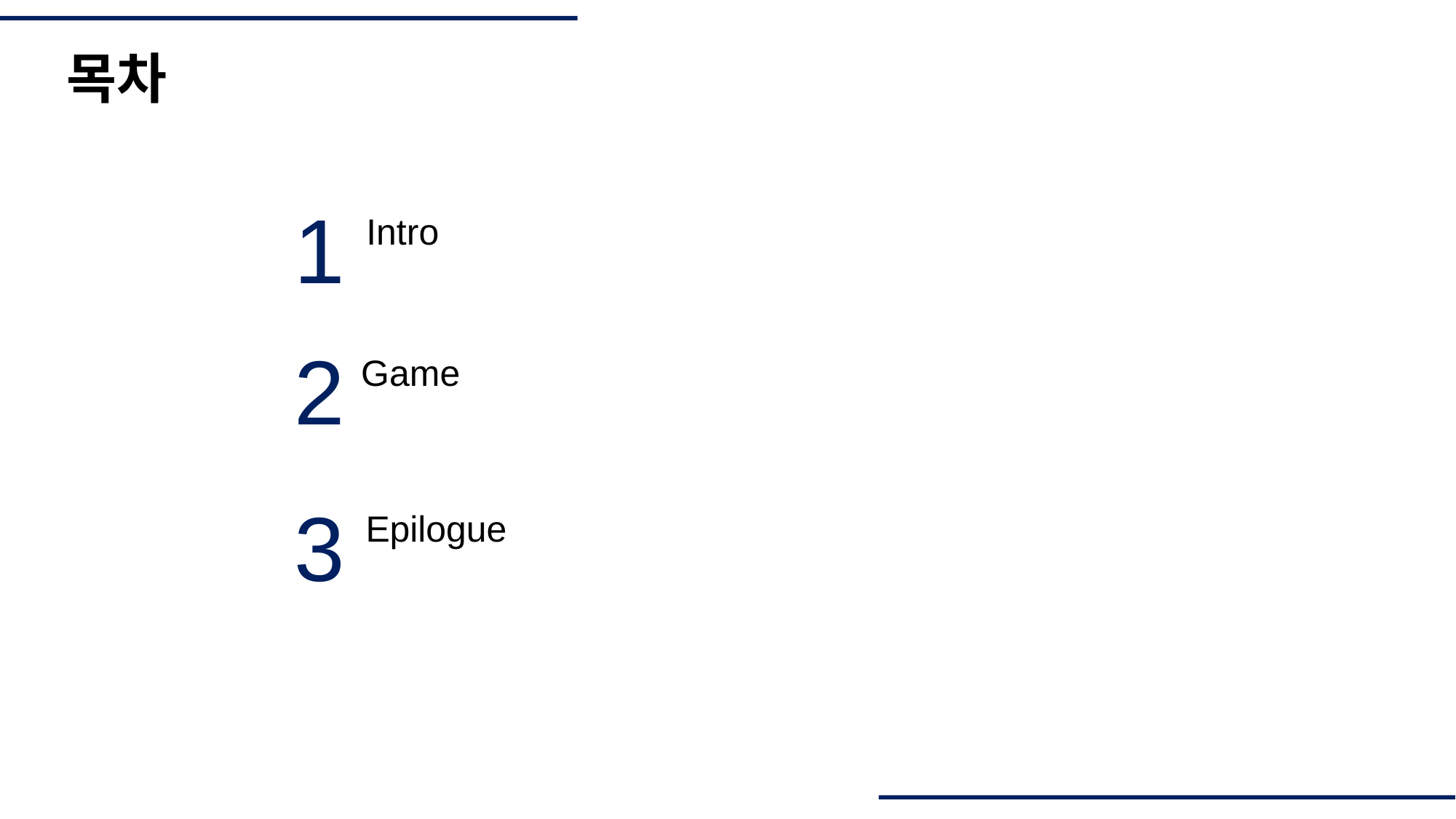

목차
1
Intro
2
Game
3
Epilogue